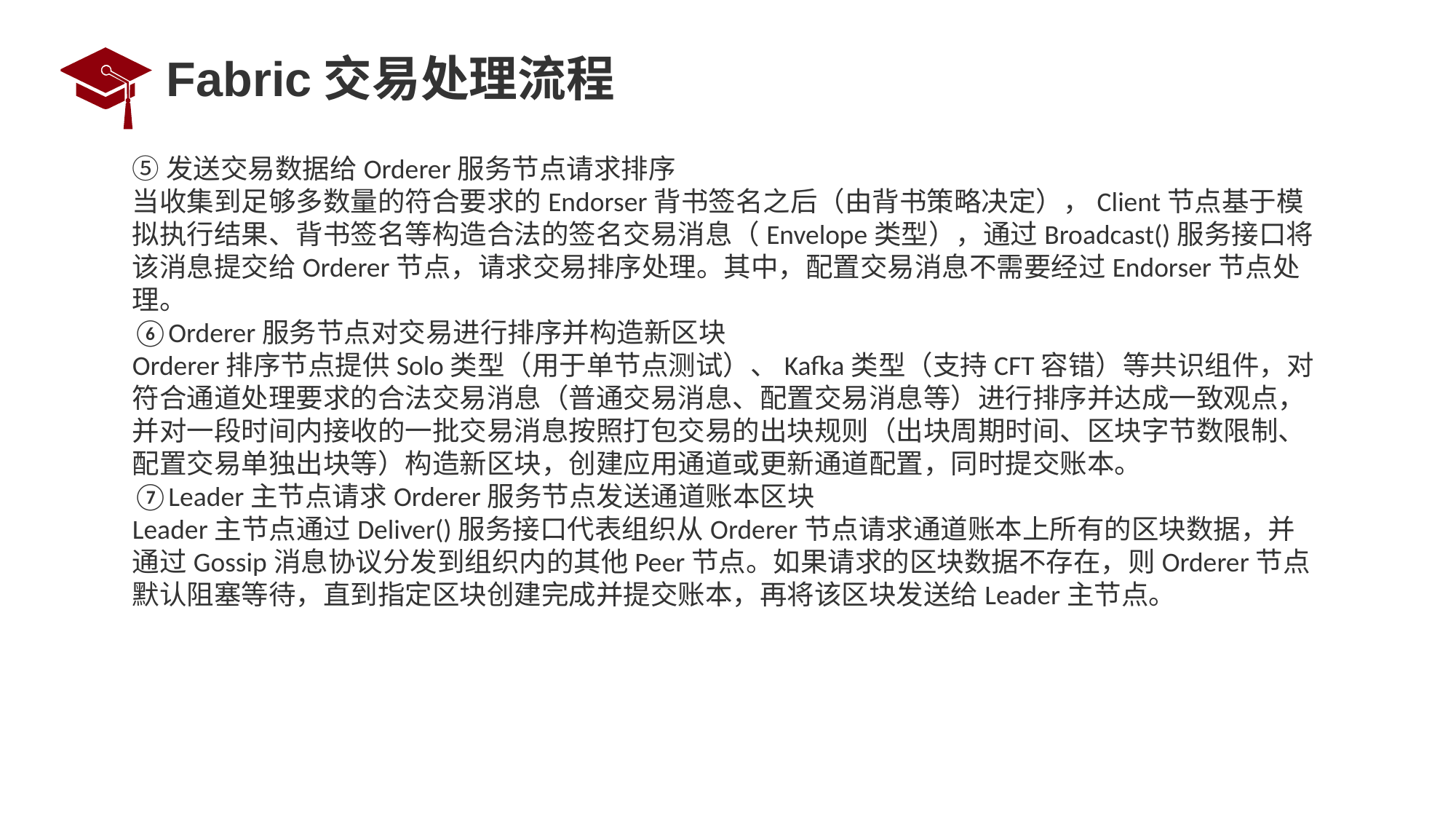

# Fabric交易处理流程
⑤发送交易数据给Orderer服务节点请求排序
当收集到足够多数量的符合要求的Endorser背书签名之后（由背书策略决定），Client节点基于模拟执行结果、背书签名等构造合法的签名交易消息（Envelope类型），通过Broadcast()服务接口将该消息提交给Orderer节点，请求交易排序处理。其中，配置交易消息不需要经过Endorser节点处理。
⑥Orderer服务节点对交易进行排序并构造新区块
Orderer排序节点提供Solo类型（用于单节点测试）、Kafka类型（支持CFT容错）等共识组件，对符合通道处理要求的合法交易消息（普通交易消息、配置交易消息等）进行排序并达成一致观点，并对一段时间内接收的一批交易消息按照打包交易的出块规则（出块周期时间、区块字节数限制、配置交易单独出块等）构造新区块，创建应用通道或更新通道配置，同时提交账本。
⑦Leader主节点请求Orderer服务节点发送通道账本区块
Leader主节点通过Deliver()服务接口代表组织从Orderer节点请求通道账本上所有的区块数据，并通过Gossip消息协议分发到组织内的其他Peer节点。如果请求的区块数据不存在，则Orderer节点默认阻塞等待，直到指定区块创建完成并提交账本，再将该区块发送给Leader主节点。